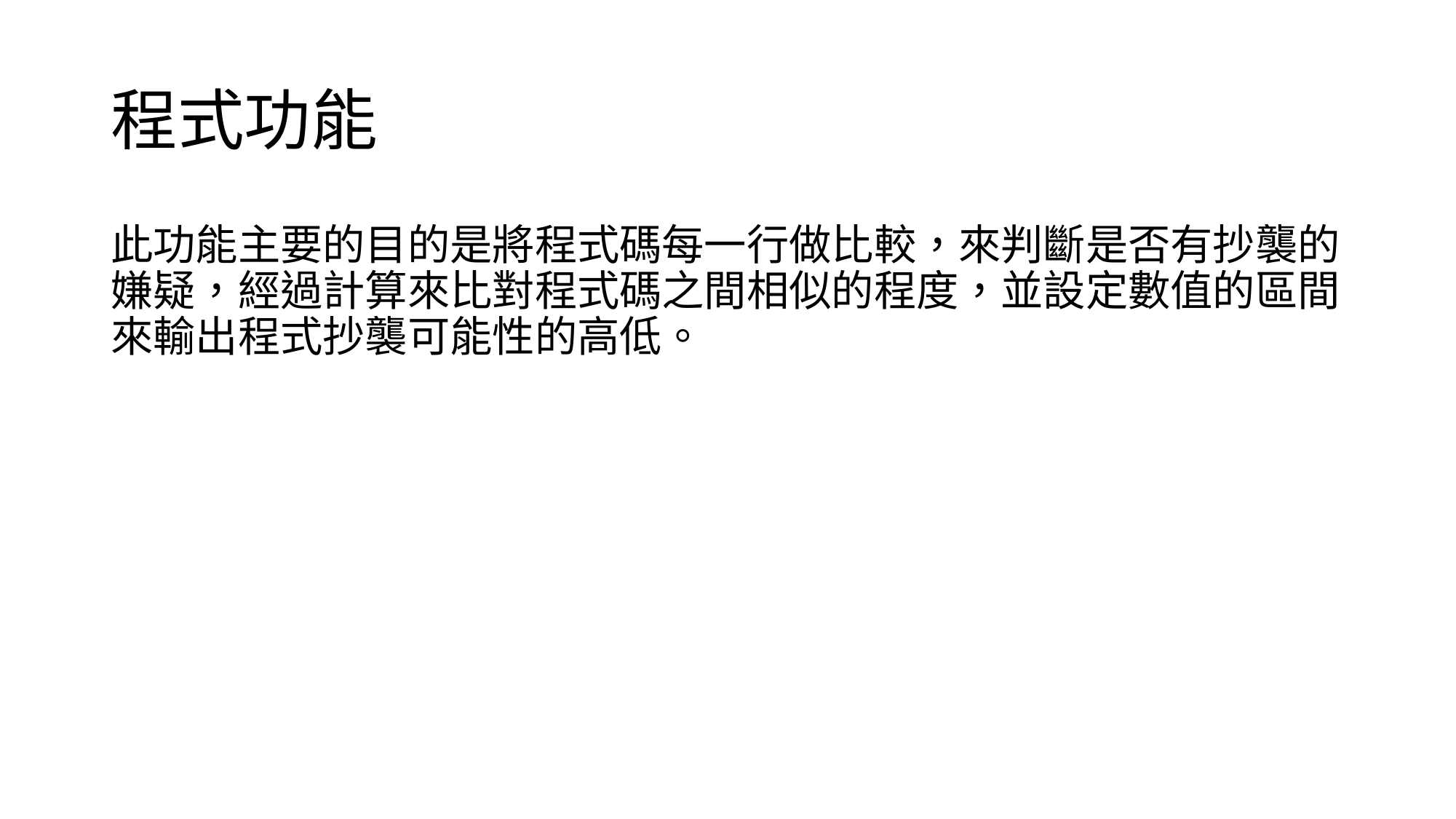

# 程式功能
此功能主要的目的是將程式碼每一行做比較，來判斷是否有抄襲的嫌疑，經過計算來比對程式碼之間相似的程度，並設定數值的區間來輸出程式抄襲可能性的高低。